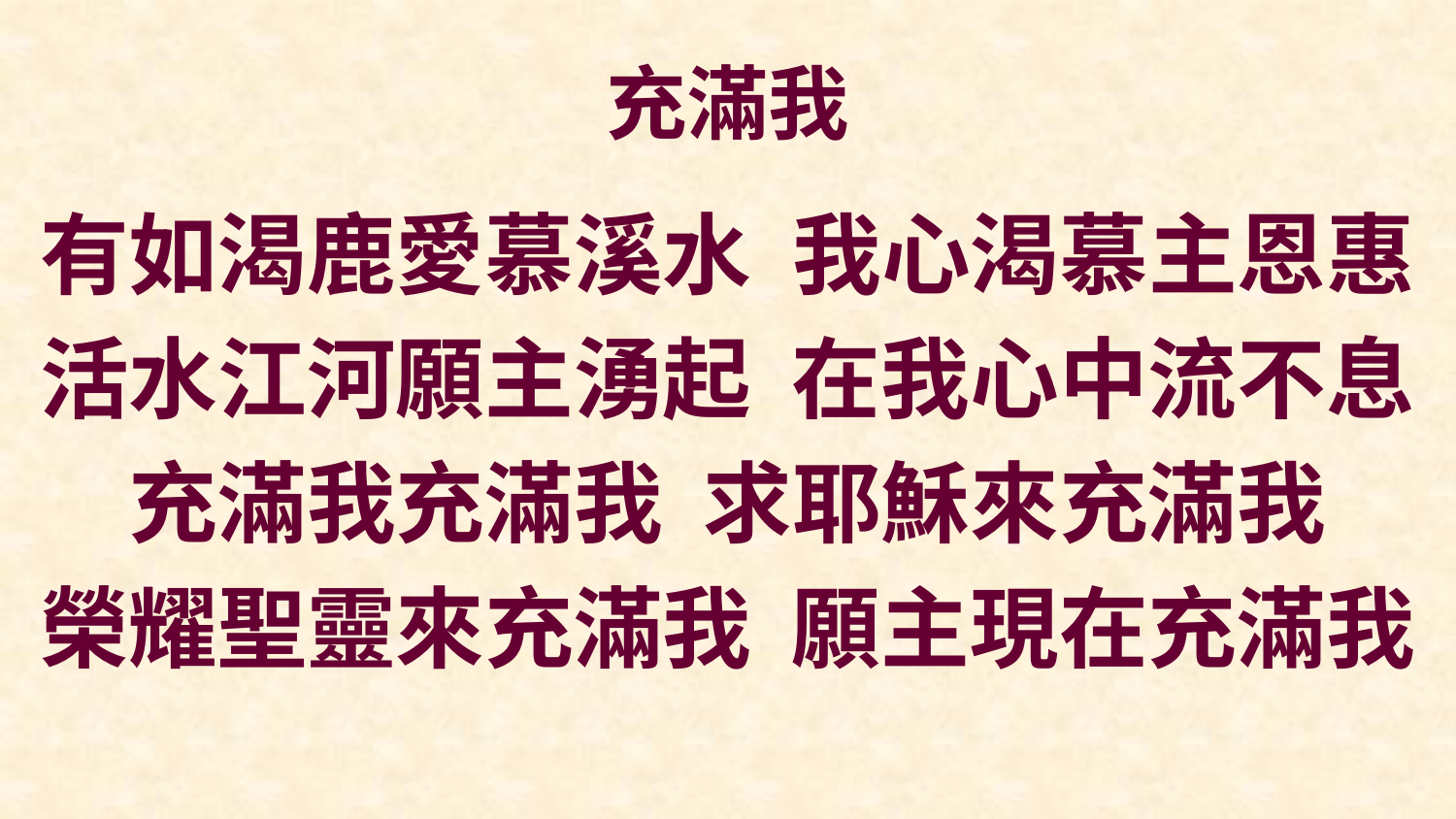

# 充滿我
有如渴鹿愛慕溪水  我心渴慕主恩惠
活水江河願主湧起  在我心中流不息
充滿我充滿我  求耶穌來充滿我
榮耀聖靈來充滿我  願主現在充滿我